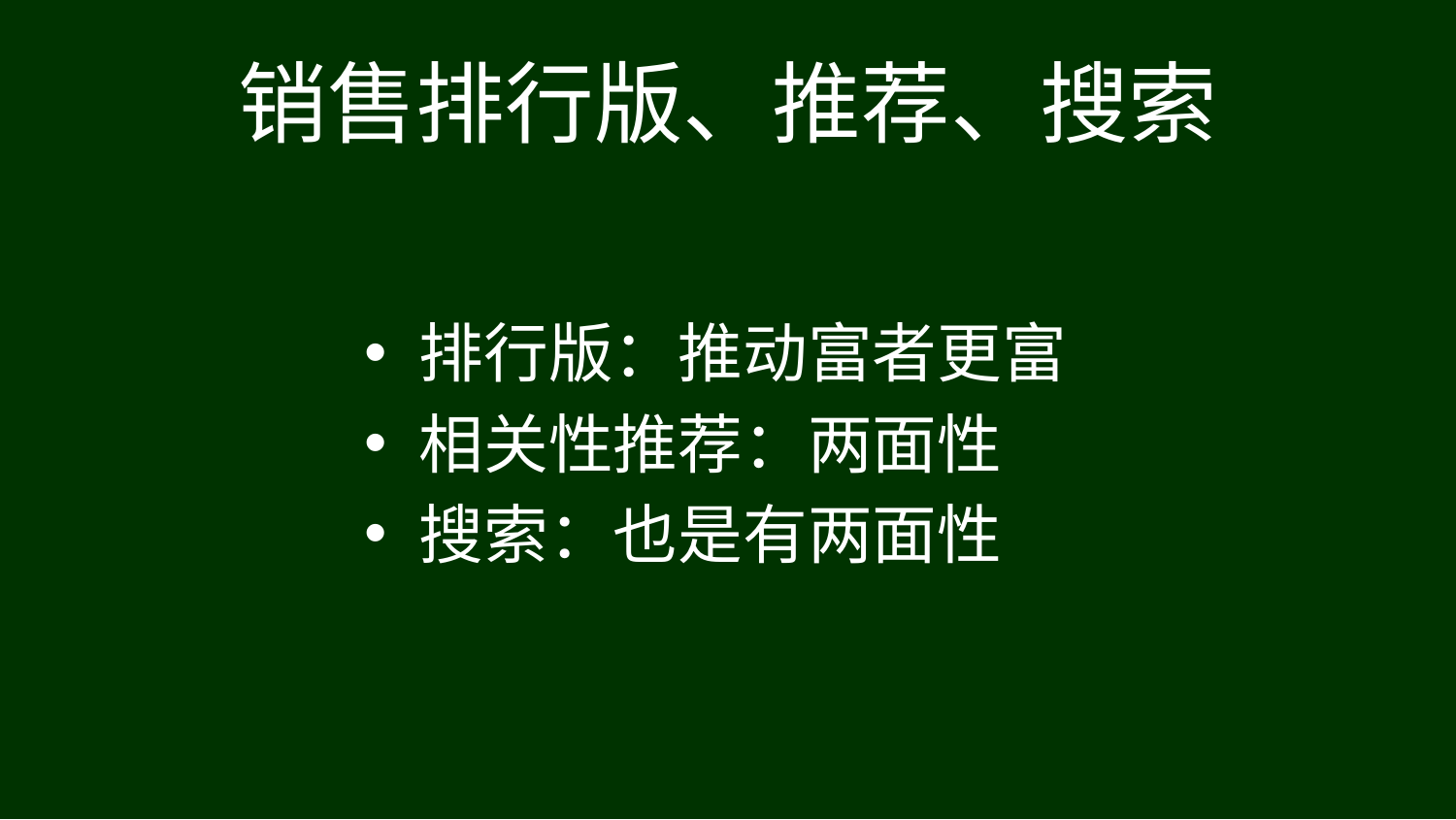

销售排行版、推荐、搜索
排行版：推动富者更富
相关性推荐：两面性
搜索：也是有两面性